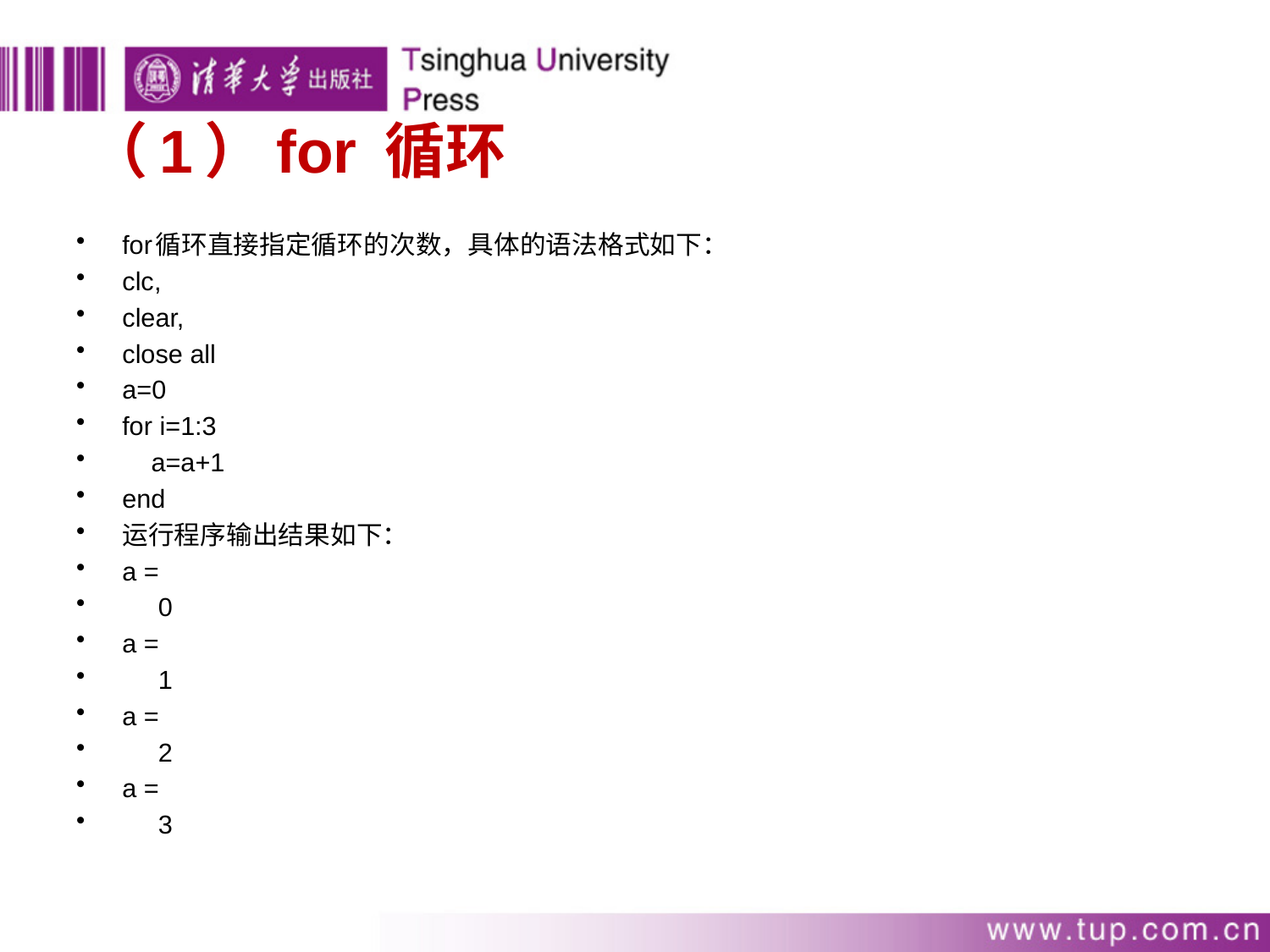

# （1）for 循环
for循环直接指定循环的次数，具体的语法格式如下：
clc,
clear,
close all
a=0
for i=1:3
    a=a+1
end
运行程序输出结果如下：
a =
     0
a =
     1
a =
     2
a =
     3